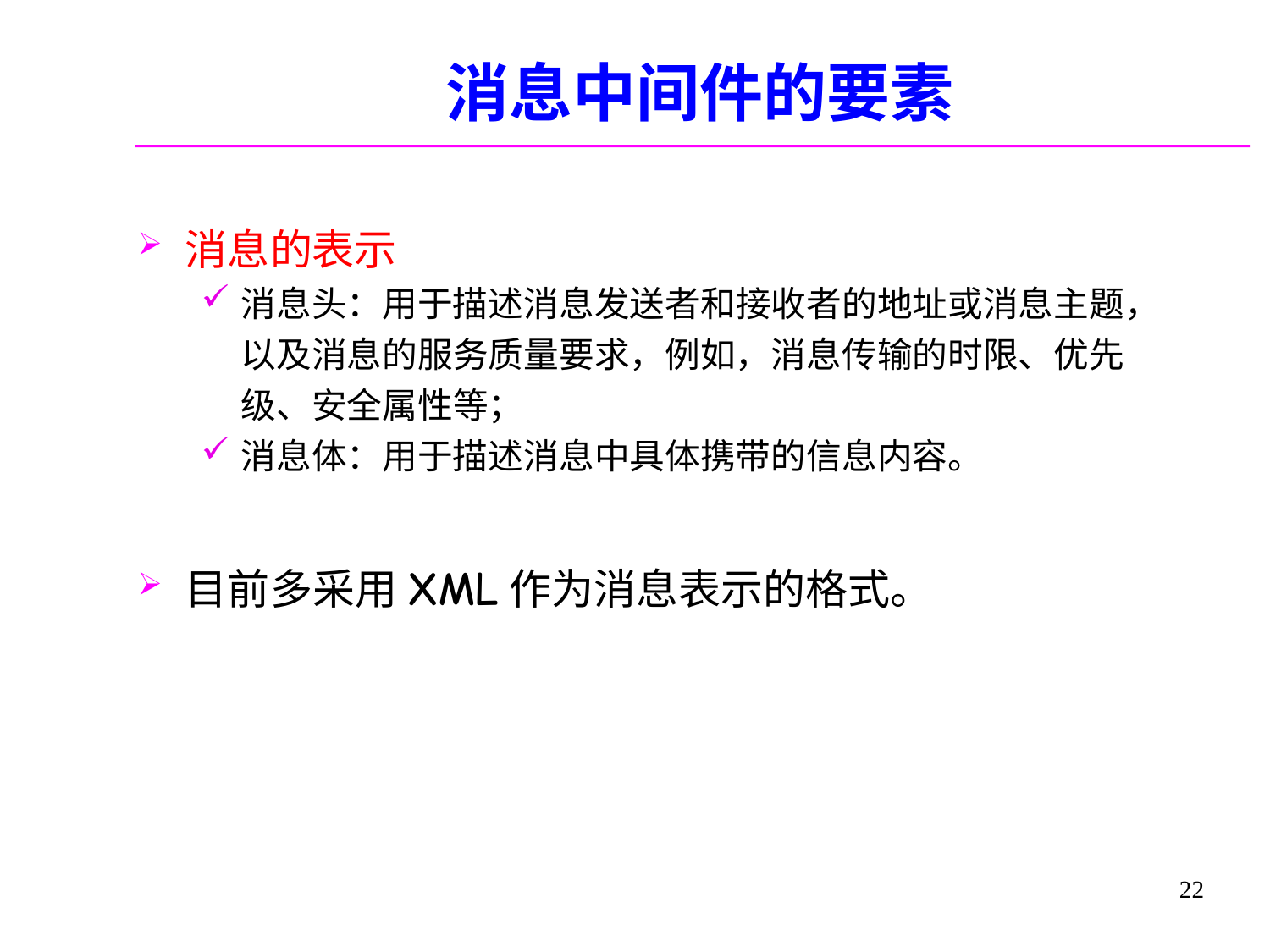

# 消息中间件的要素
消息的表示
消息头：用于描述消息发送者和接收者的地址或消息主题，以及消息的服务质量要求，例如，消息传输的时限、优先级、安全属性等；
消息体：用于描述消息中具体携带的信息内容。

目前多采用XML作为消息表示的格式。
22